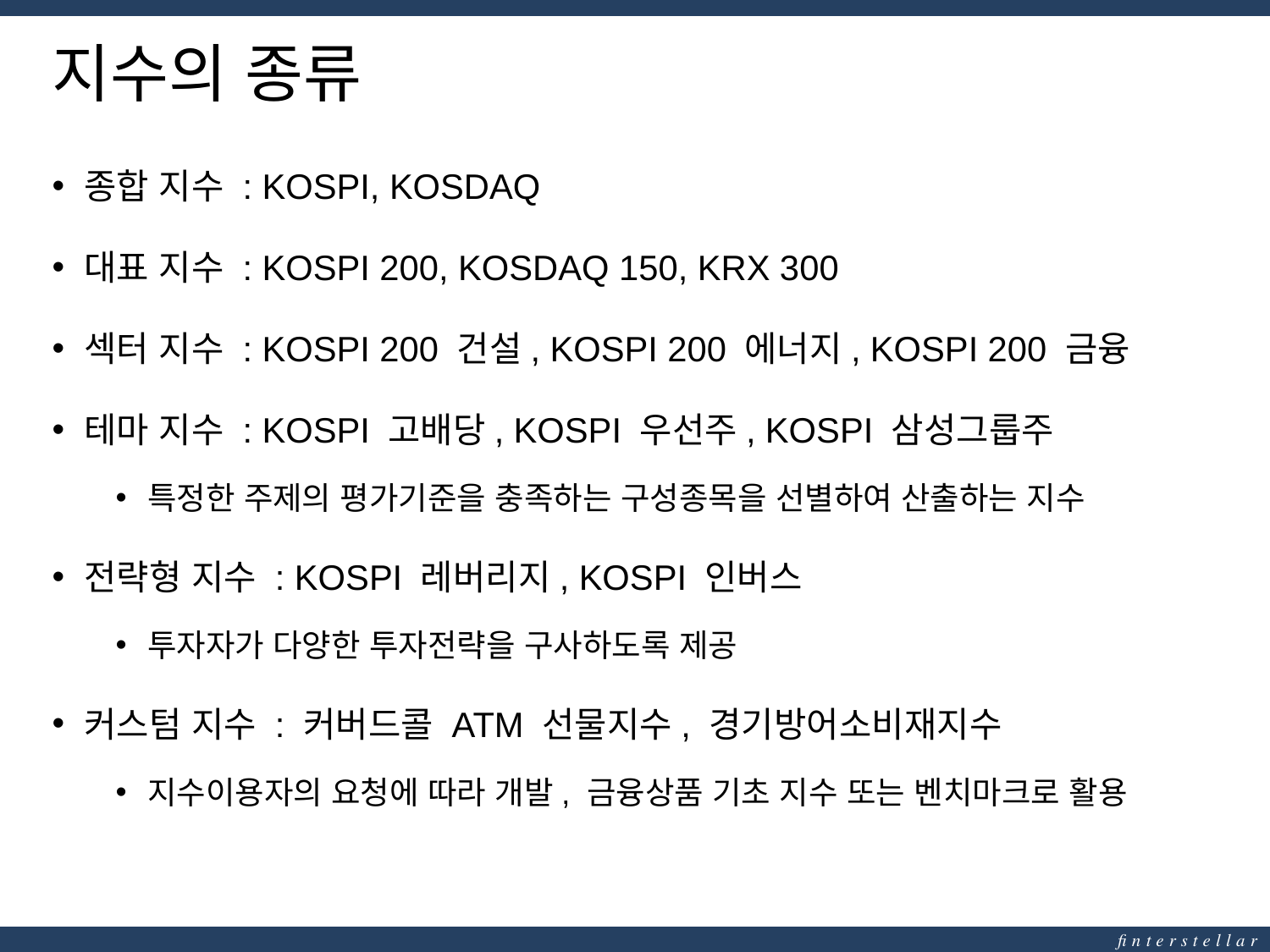

# 지수의 종류
종합 지수 : KOSPI, KOSDAQ
대표 지수 : KOSPI 200, KOSDAQ 150, KRX 300
섹터 지수 : KOSPI 200 건설, KOSPI 200 에너지, KOSPI 200 금융
테마 지수 : KOSPI 고배당, KOSPI 우선주, KOSPI 삼성그룹주
특정한 주제의 평가기준을 충족하는 구성종목을 선별하여 산출하는 지수
전략형 지수 : KOSPI 레버리지, KOSPI 인버스
투자자가 다양한 투자전략을 구사하도록 제공
커스텀 지수 : 커버드콜 ATM 선물지수, 경기방어소비재지수
지수이용자의 요청에 따라 개발, 금융상품 기초 지수 또는 벤치마크로 활용